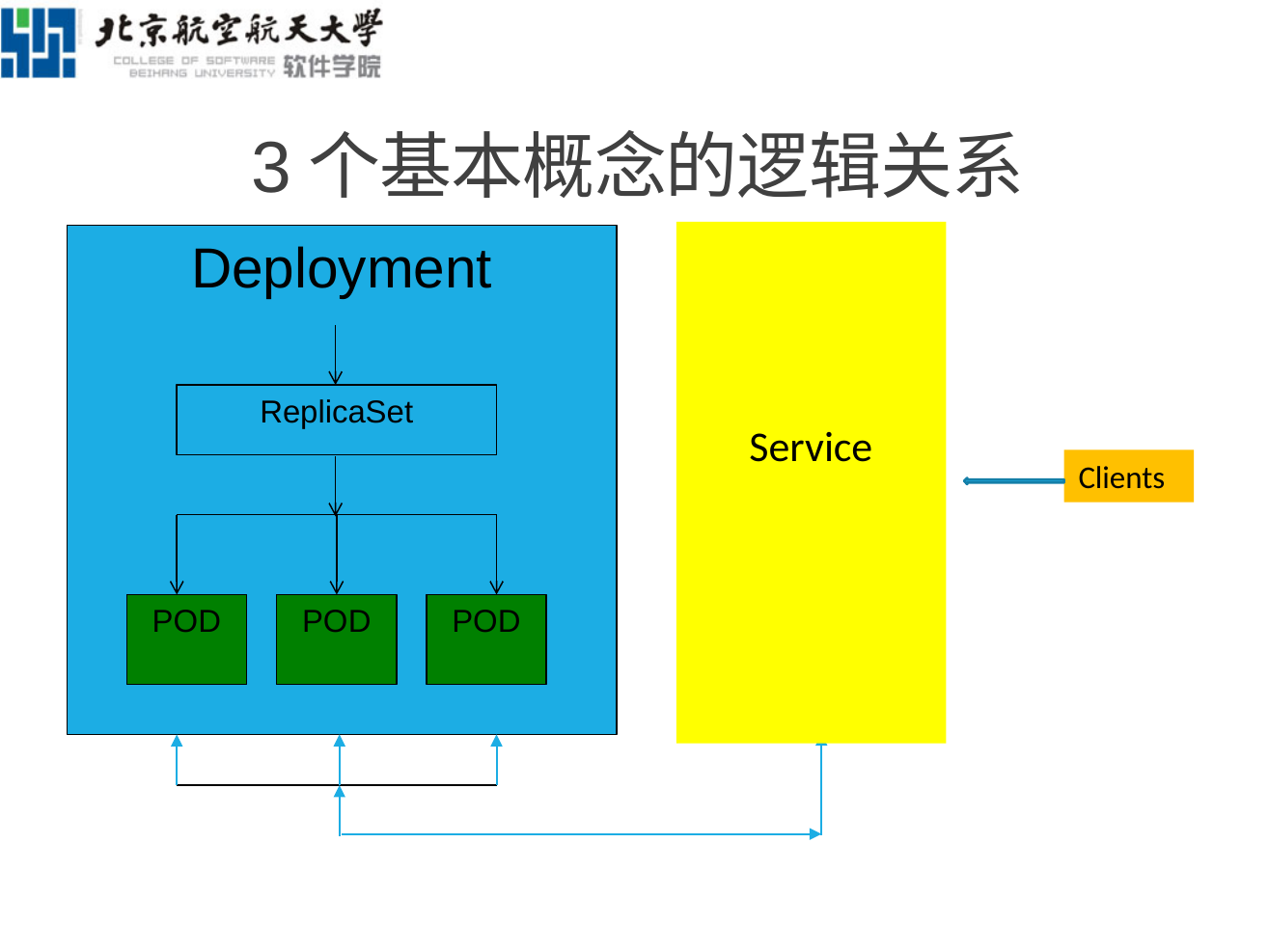

# 3个基本概念的逻辑关系

Service

Deployment
ReplicaSet
Clients

POD
POD
POD